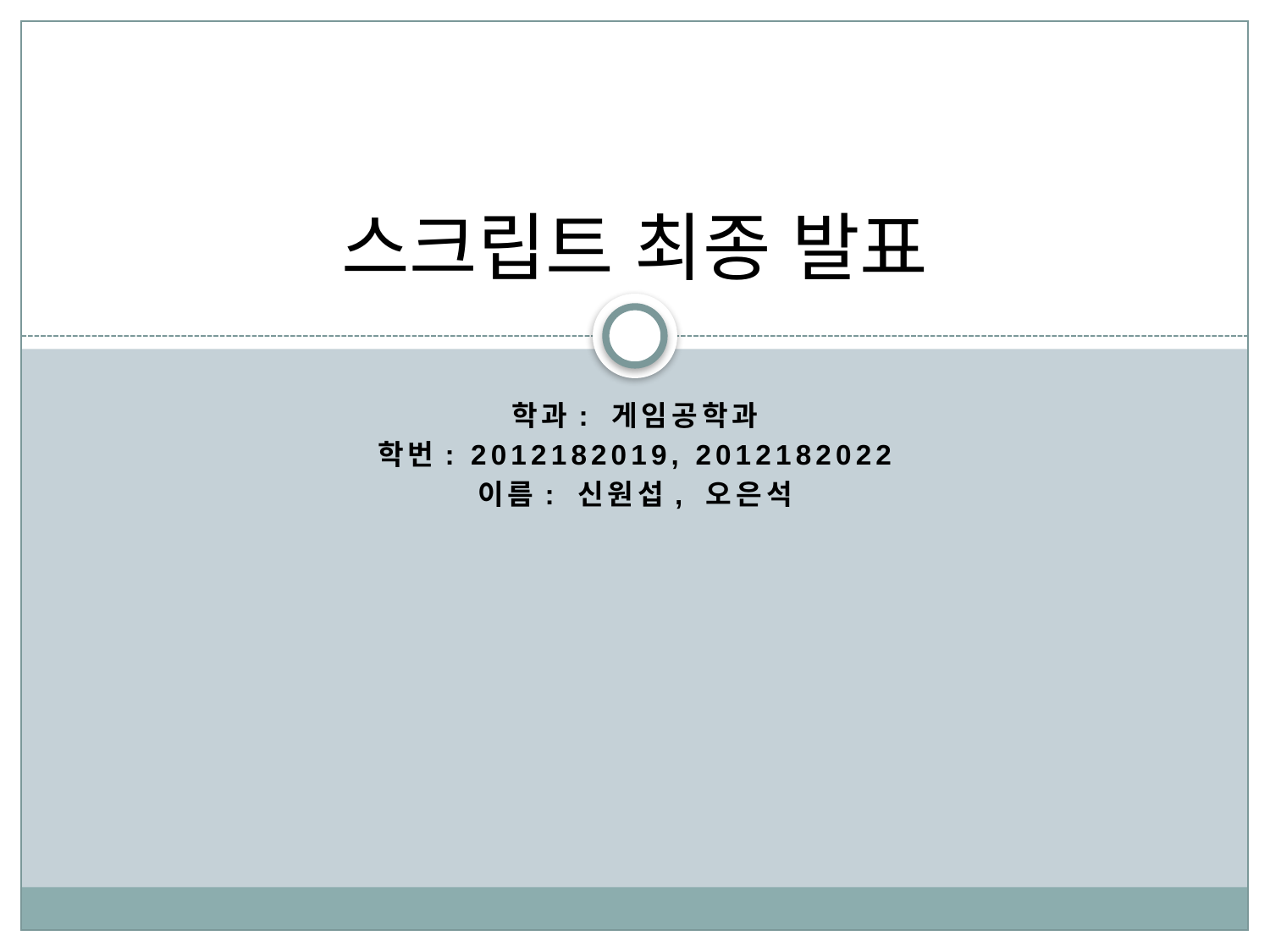

# 스크립트 최종 발표
학과: 게임공학과
학번: 2012182019, 2012182022
이름: 신원섭, 오은석